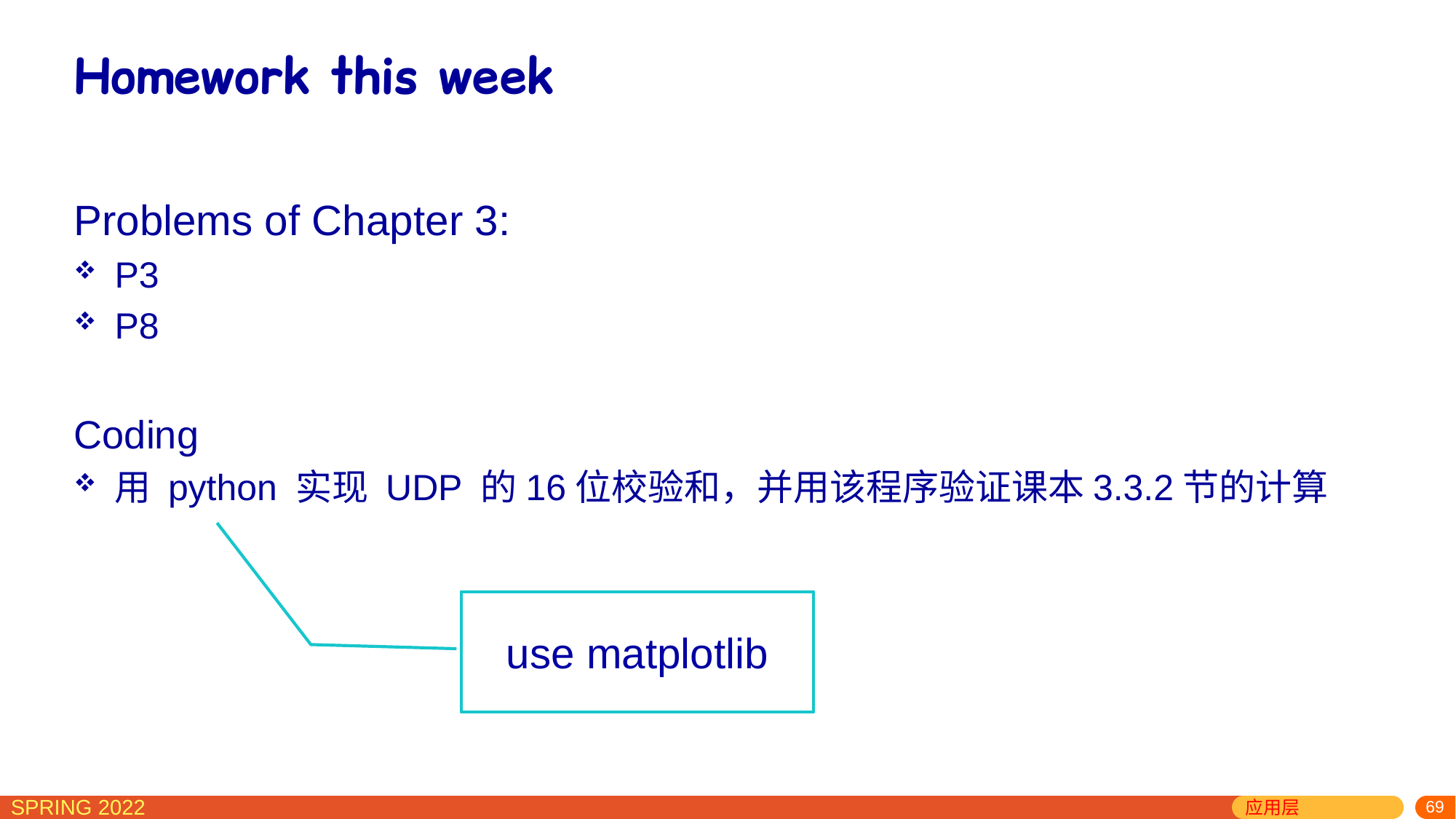

# Homework this week

Problems of Chapter 3:
P3
P8

Coding
用 python 实现 UDP 的16位校验和，并用该程序验证课本3.3.2节的计算

use matplotlib
应用层